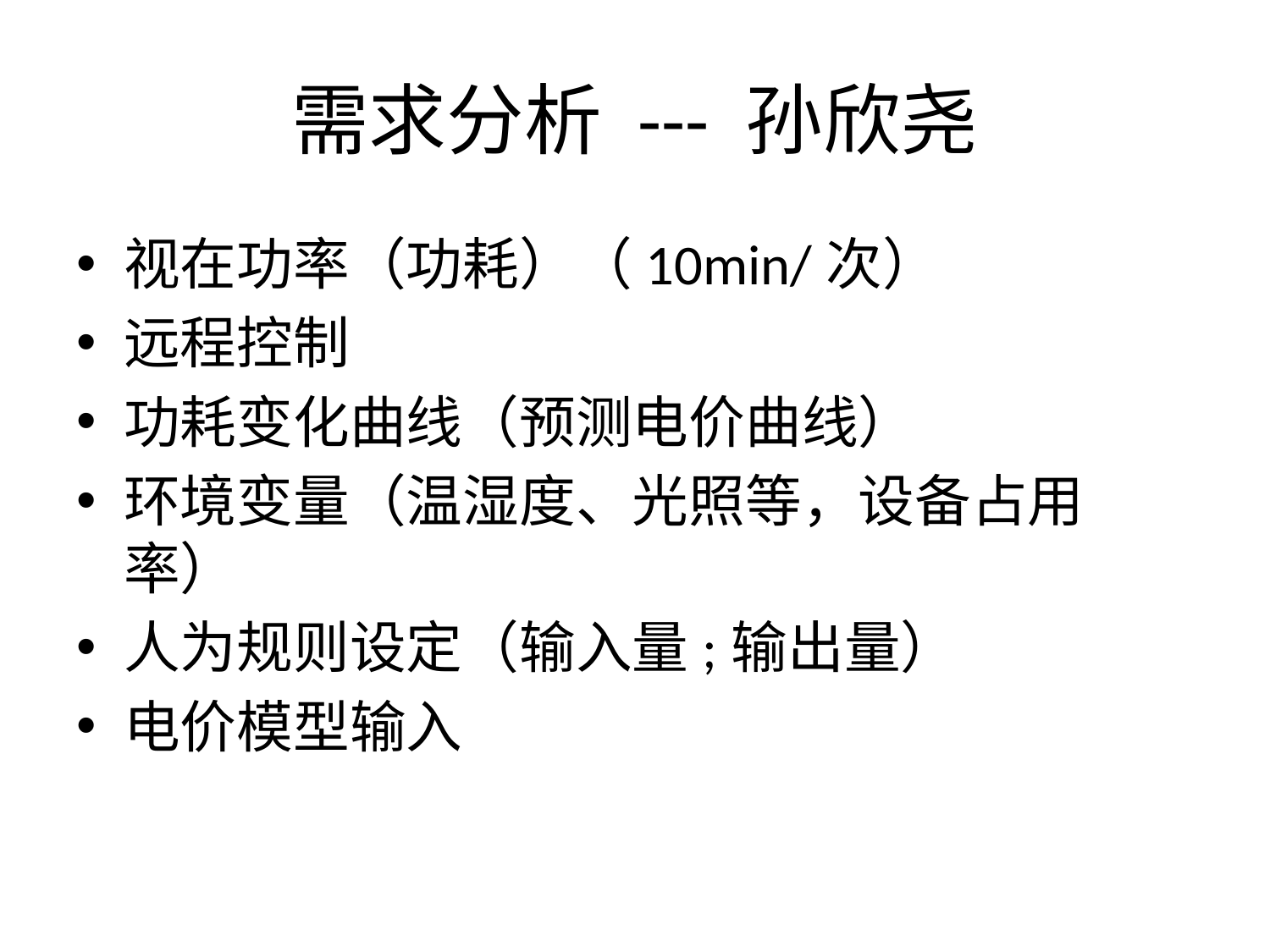

# 需求分析 --- 孙欣尧
视在功率（功耗）（10min/次）
远程控制
功耗变化曲线（预测电价曲线）
环境变量（温湿度、光照等，设备占用率）
人为规则设定（输入量;输出量）
电价模型输入